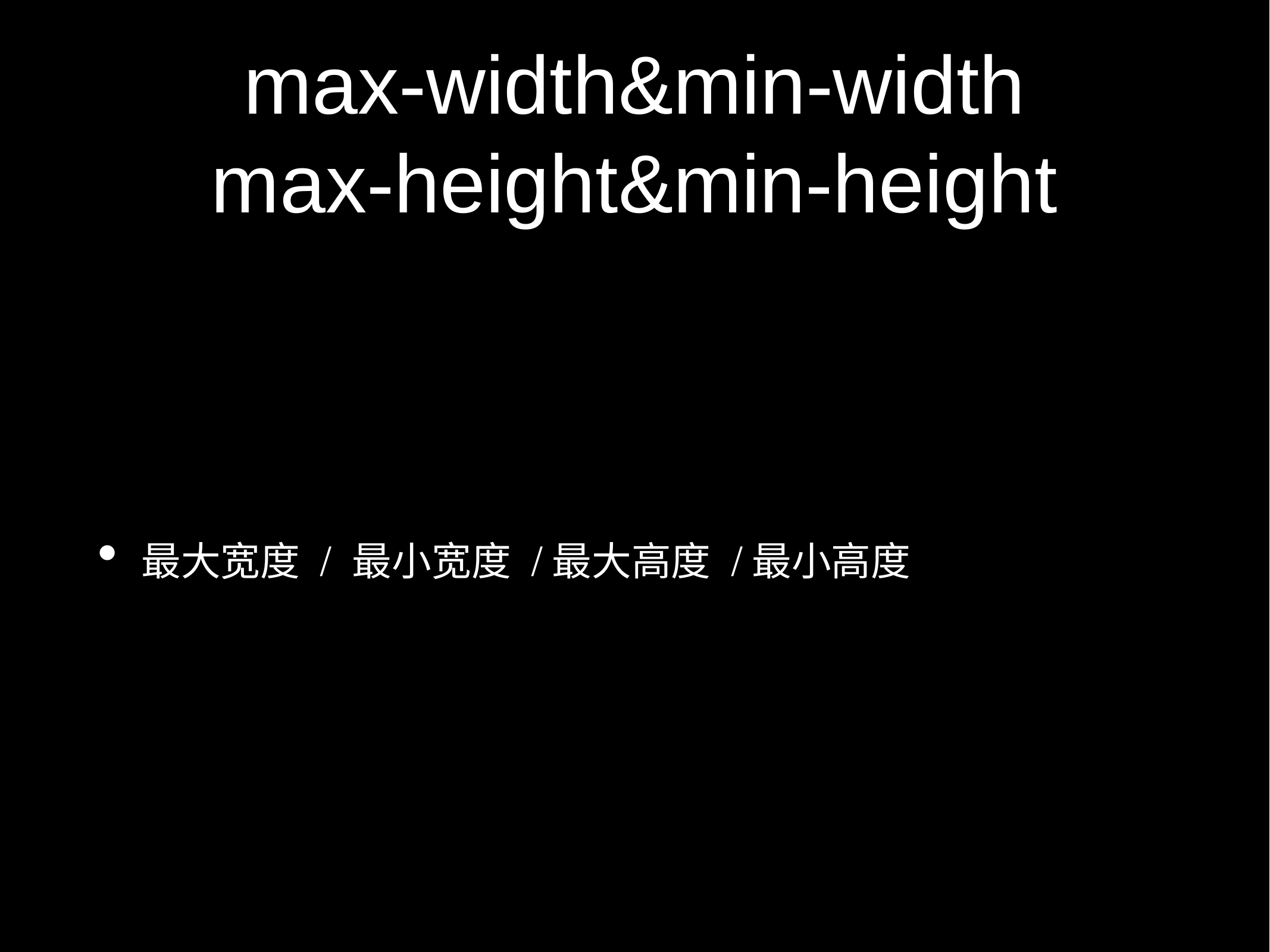

# max-width&min-width
max-height&min-height
最大宽度 / 最小宽度 /最大高度 /最小高度